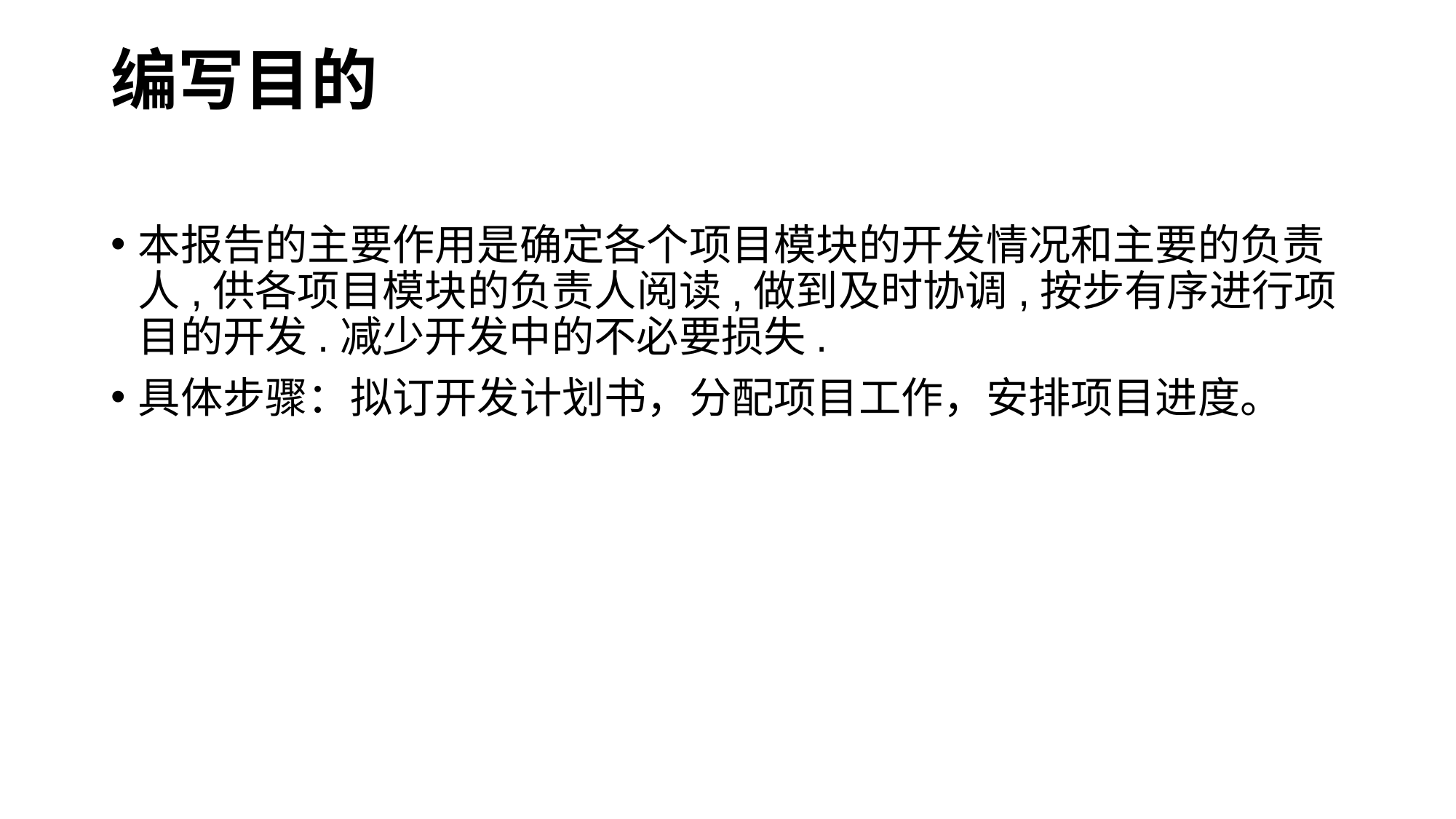

# 编写目的
本报告的主要作用是确定各个项目模块的开发情况和主要的负责人,供各项目模块的负责人阅读,做到及时协调,按步有序进行项目的开发.减少开发中的不必要损失.
具体步骤：拟订开发计划书，分配项目工作，安排项目进度。